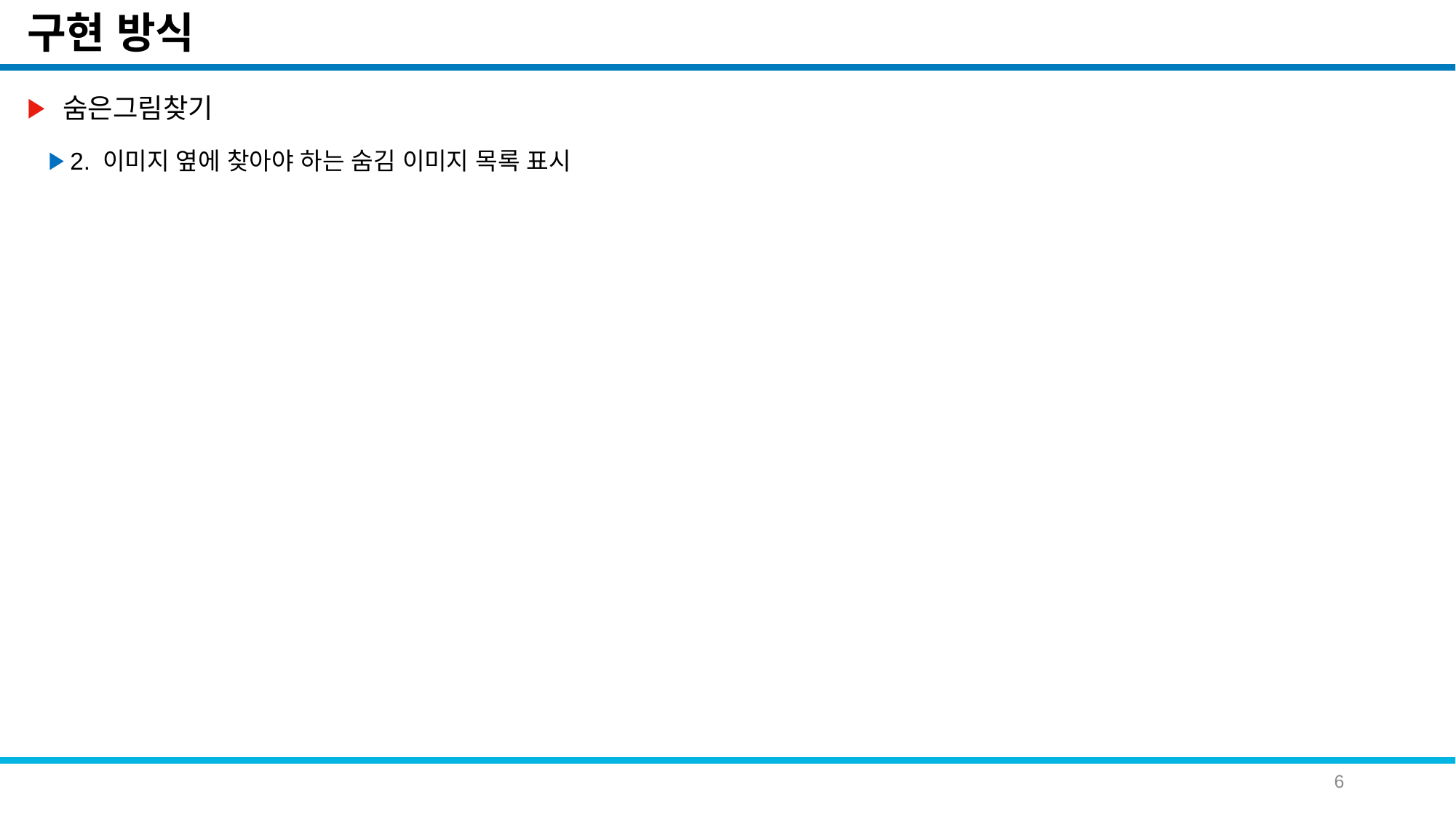

# 구현 방식
 숨은그림찾기
2. 이미지 옆에 찾아야 하는 숨김 이미지 목록 표시

6